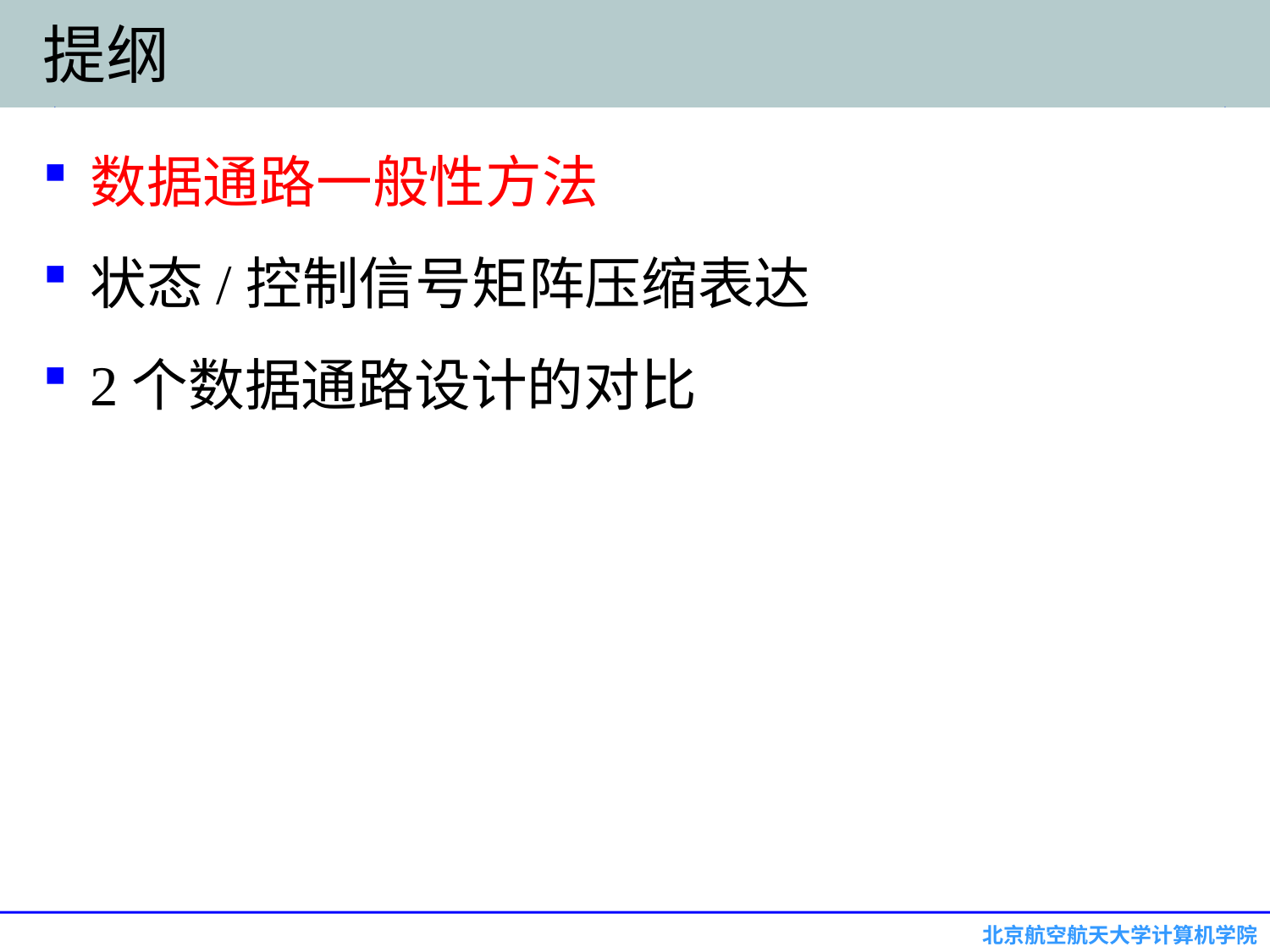

# 提纲
数据通路一般性方法
状态/控制信号矩阵压缩表达
2个数据通路设计的对比